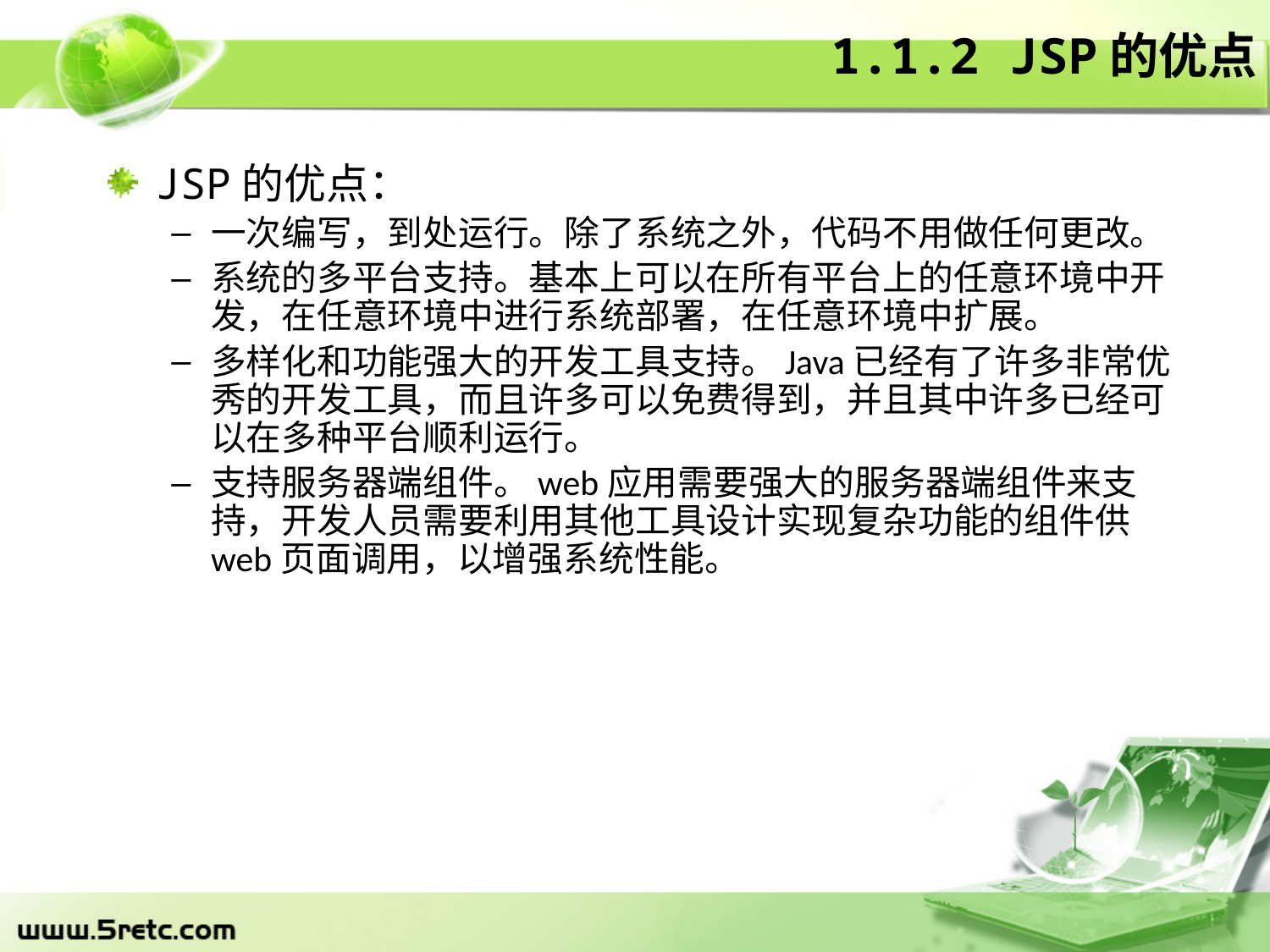

# 1.1.2 JSP的优点
JSP的优点：
一次编写，到处运行。除了系统之外，代码不用做任何更改。
系统的多平台支持。基本上可以在所有平台上的任意环境中开发，在任意环境中进行系统部署，在任意环境中扩展。
多样化和功能强大的开发工具支持。Java已经有了许多非常优秀的开发工具，而且许多可以免费得到，并且其中许多已经可以在多种平台顺利运行。
支持服务器端组件。web应用需要强大的服务器端组件来支持，开发人员需要利用其他工具设计实现复杂功能的组件供web页面调用，以增强系统性能。